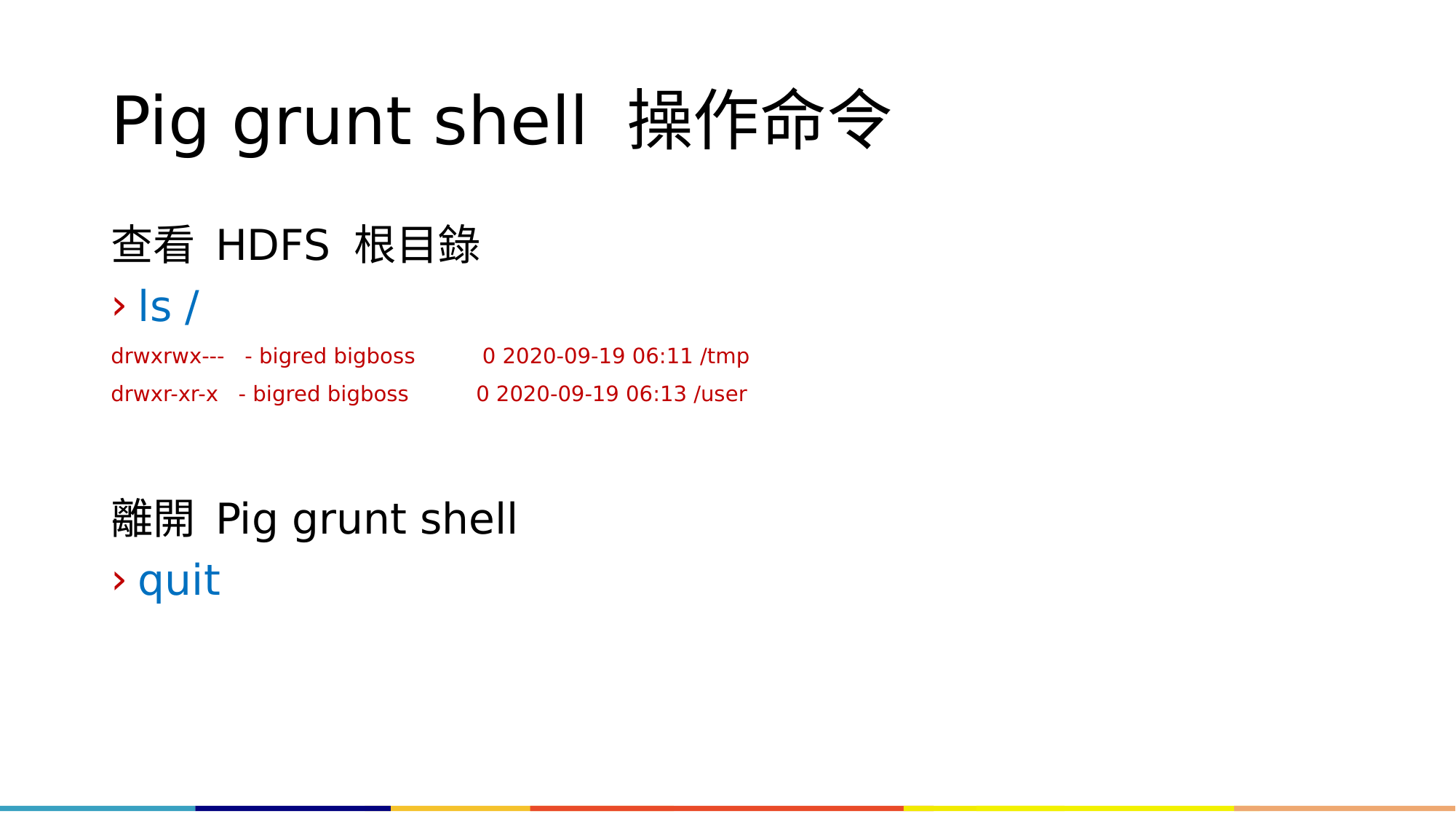

# Pig grunt shell 操作命令
查看 HDFS 根目錄
ls /
drwxrwx---   - bigred bigboss          0 2020-09-19 06:11 /tmp
drwxr-xr-x   - bigred bigboss          0 2020-09-19 06:13 /user

離開 Pig grunt shell
quit